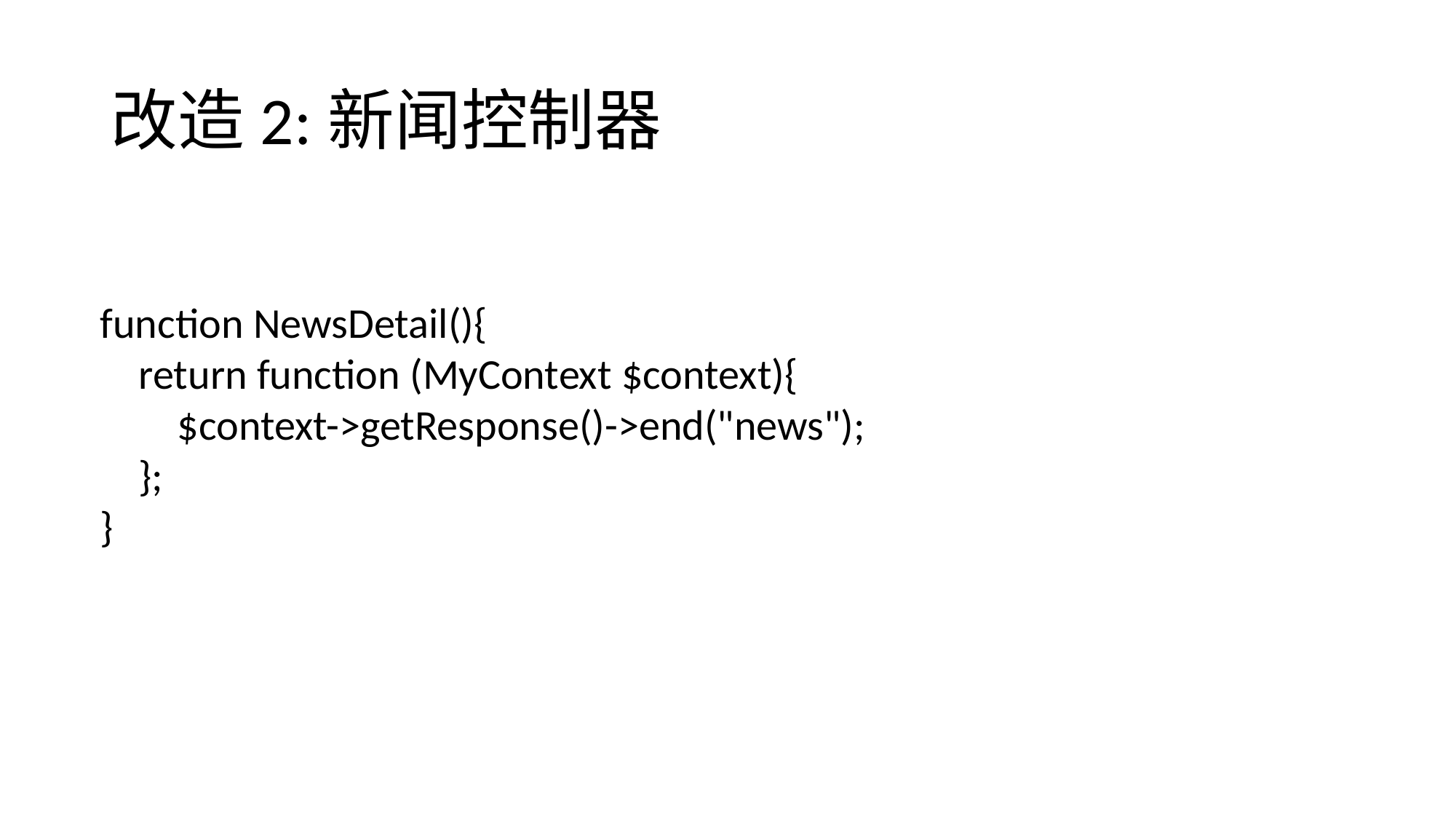

# 改造2:新闻控制器

function NewsDetail(){
    return function (MyContext $context){
        $context->getResponse()->end("news");
    };
}